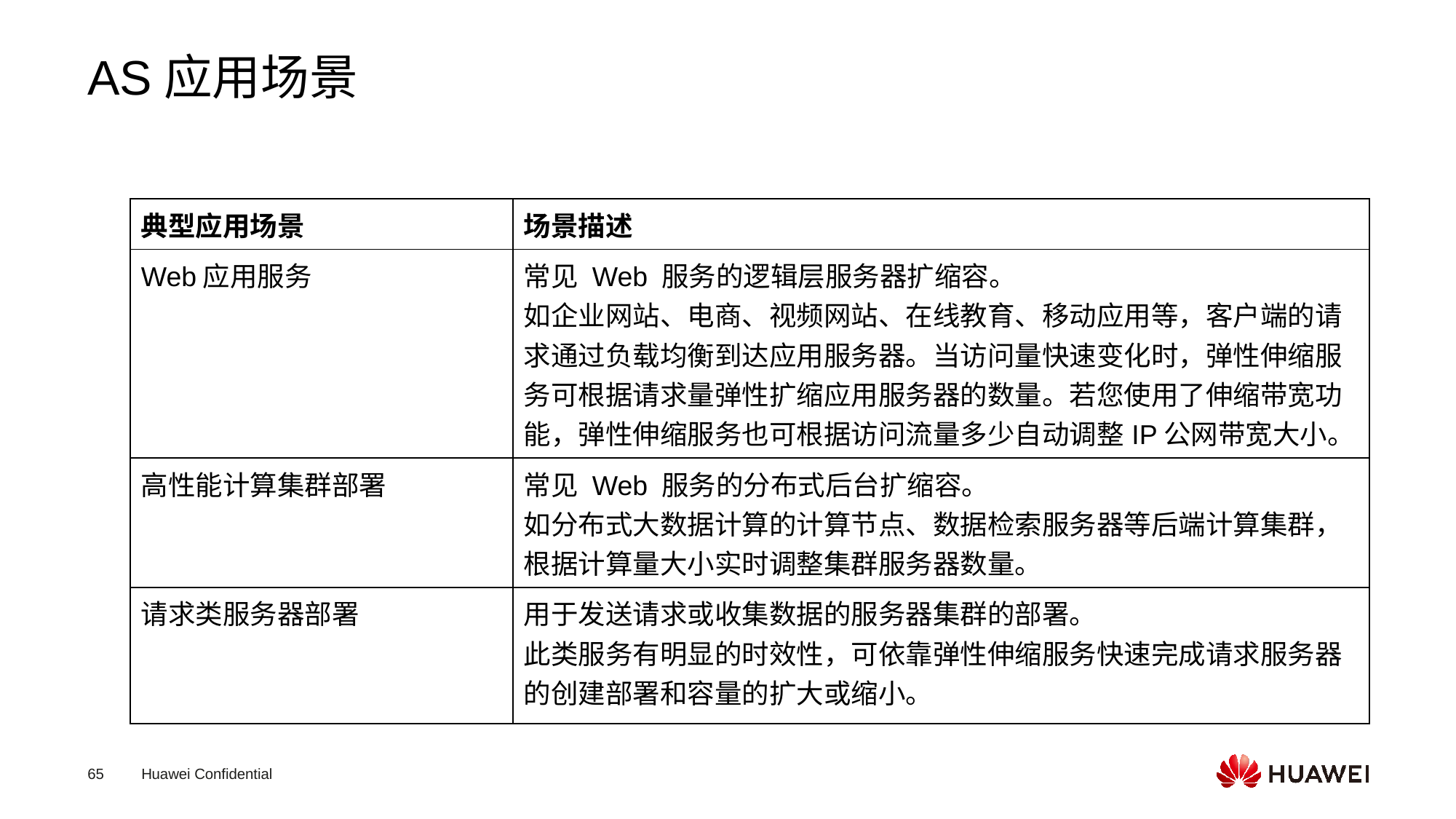

# AS应用场景

| 典型应用场景 | 场景描述 |
| --- | --- |
| Web应用服务 | 常见 Web 服务的逻辑层服务器扩缩容。 如企业网站、电商、视频网站、在线教育、移动应用等，客户端的请求通过负载均衡到达应用服务器。当访问量快速变化时，弹性伸缩服务可根据请求量弹性扩缩应用服务器的数量。若您使用了伸缩带宽功能，弹性伸缩服务也可根据访问流量多少自动调整IP公网带宽大小。 |
| 高性能计算集群部署 | 常见 Web 服务的分布式后台扩缩容。 如分布式大数据计算的计算节点、数据检索服务器等后端计算集群，根据计算量大小实时调整集群服务器数量。 |
| 请求类服务器部署 | 用于发送请求或收集数据的服务器集群的部署。 此类服务有明显的时效性，可依靠弹性伸缩服务快速完成请求服务器的创建部署和容量的扩大或缩小。 |